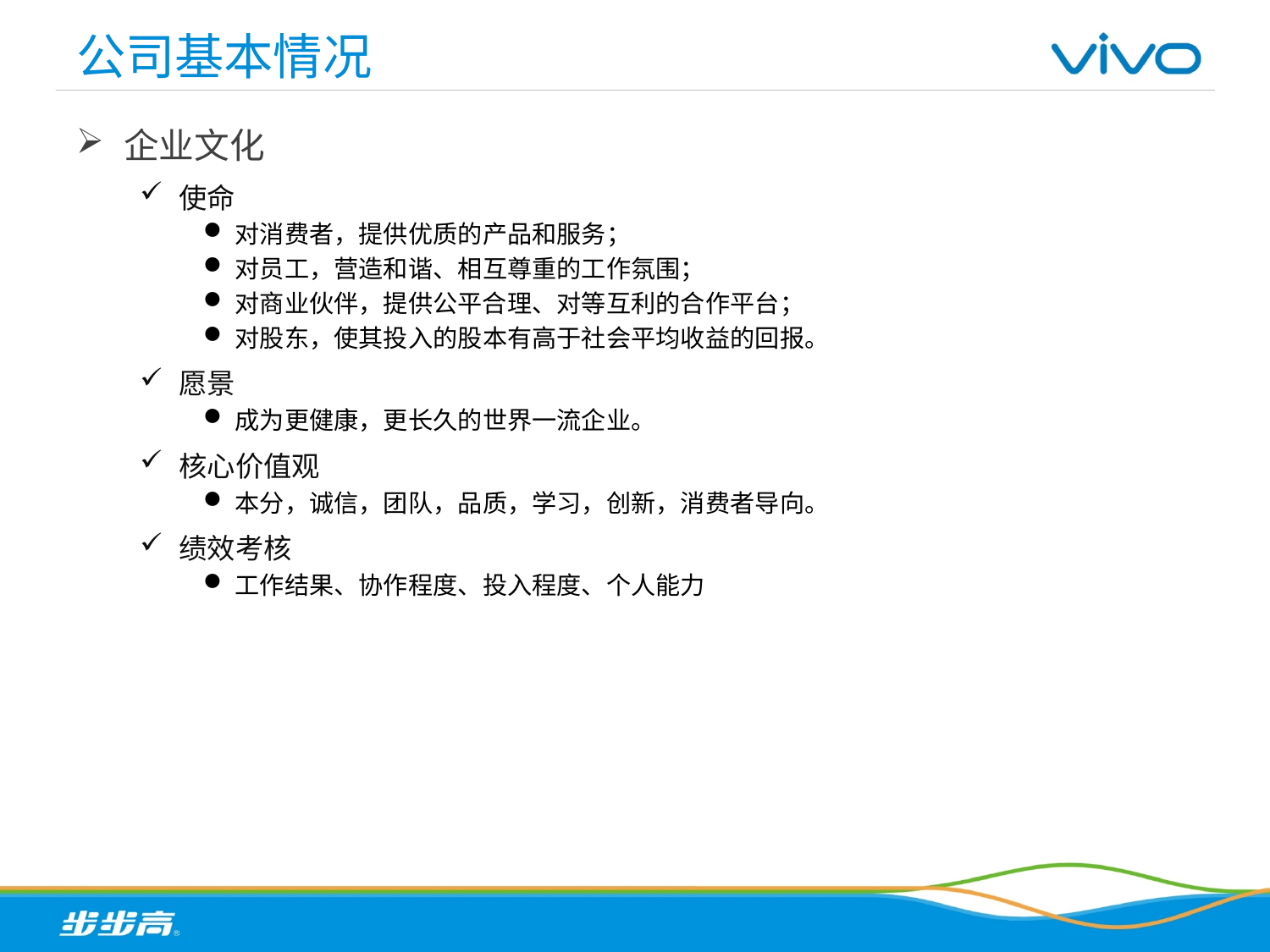

# 公司基本情况
企业文化
使命
对消费者，提供优质的产品和服务；
对员工，营造和谐、相互尊重的工作氛围；
对商业伙伴，提供公平合理、对等互利的合作平台；
对股东，使其投入的股本有高于社会平均收益的回报。
愿景
成为更健康，更长久的世界一流企业。
核心价值观
本分，诚信，团队，品质，学习，创新，消费者导向。
绩效考核
工作结果、协作程度、投入程度、个人能力